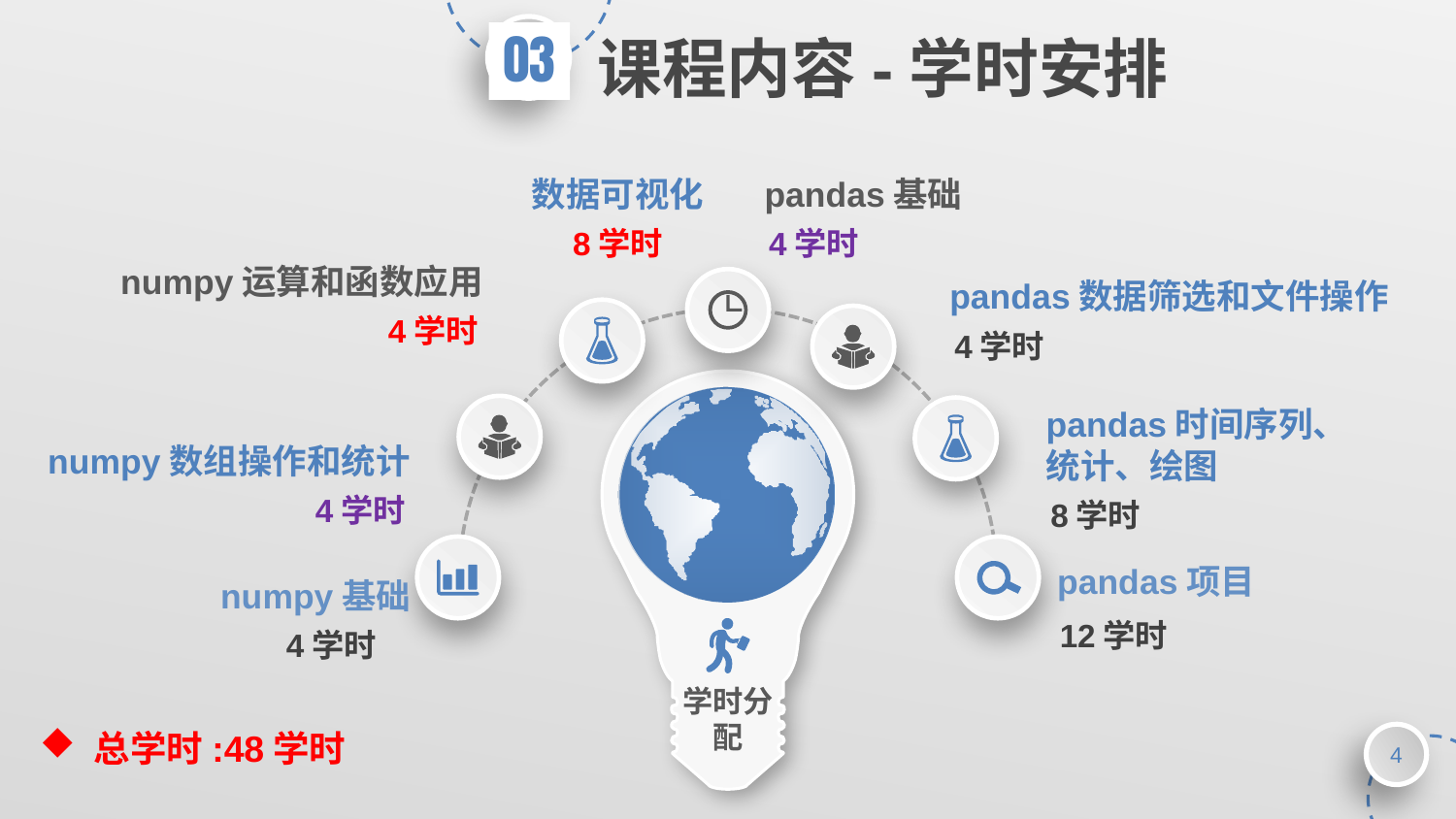

课程内容-学时安排
03
pandas基础
数据可视化
4学时
8学时
numpy运算和函数应用

pandas数据筛选和文件操作
4学时

4学时

pandas时间序列、
统计、绘图

numpy数组操作和统计
4学时
8学时

pandas项目
numpy基础
12学时
4学时

学时分配
总学时:48学时